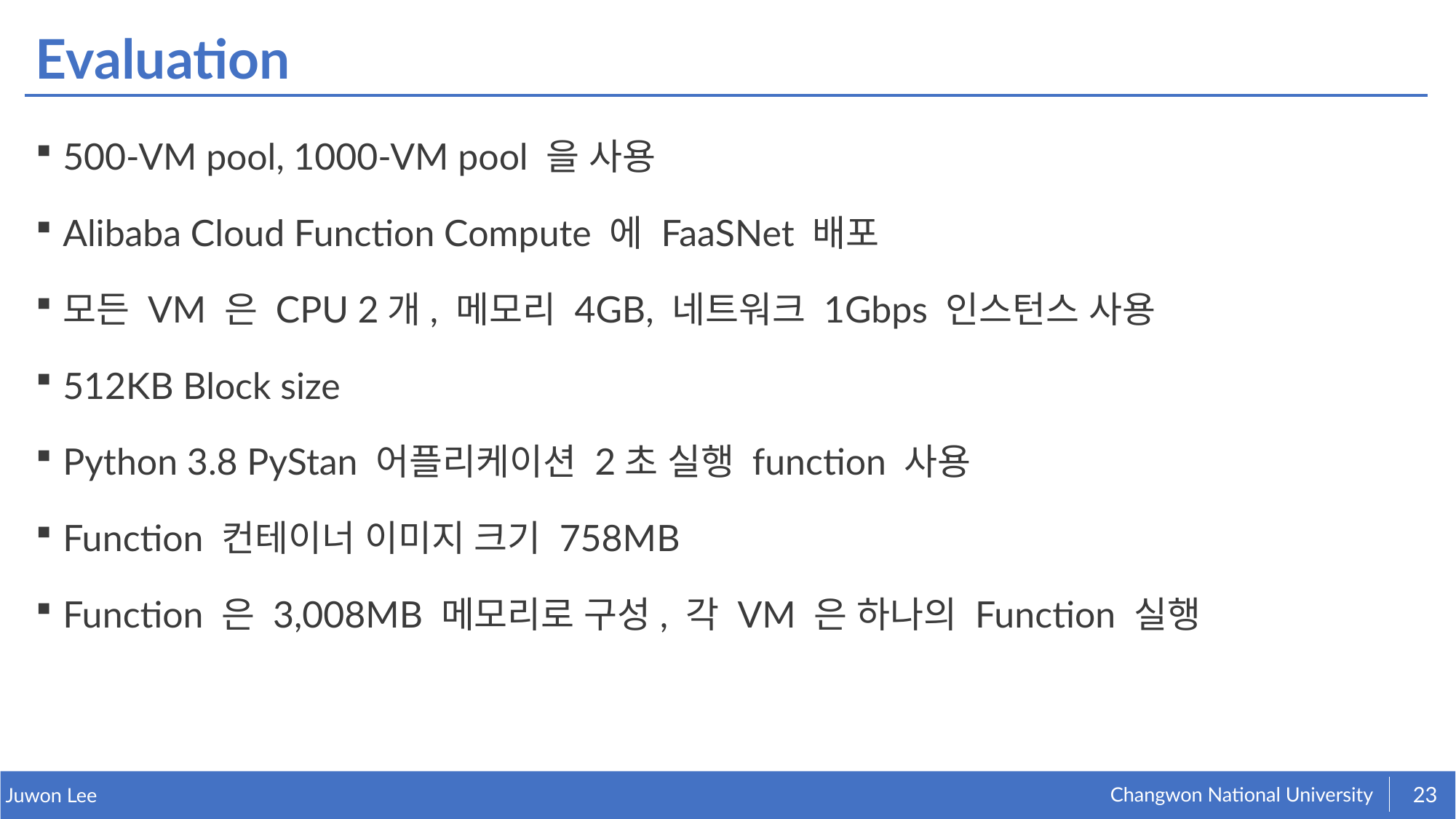

# Evaluation
500-VM pool, 1000-VM pool 을 사용
Alibaba Cloud Function Compute 에 FaaSNet 배포
모든 VM 은 CPU 2개, 메모리 4GB, 네트워크 1Gbps 인스턴스 사용
512KB Block size
Python 3.8 PyStan 어플리케이션 2초 실행 function 사용
Function 컨테이너 이미지 크기 758MB
Function 은 3,008MB 메모리로 구성, 각 VM 은 하나의 Function 실행
23